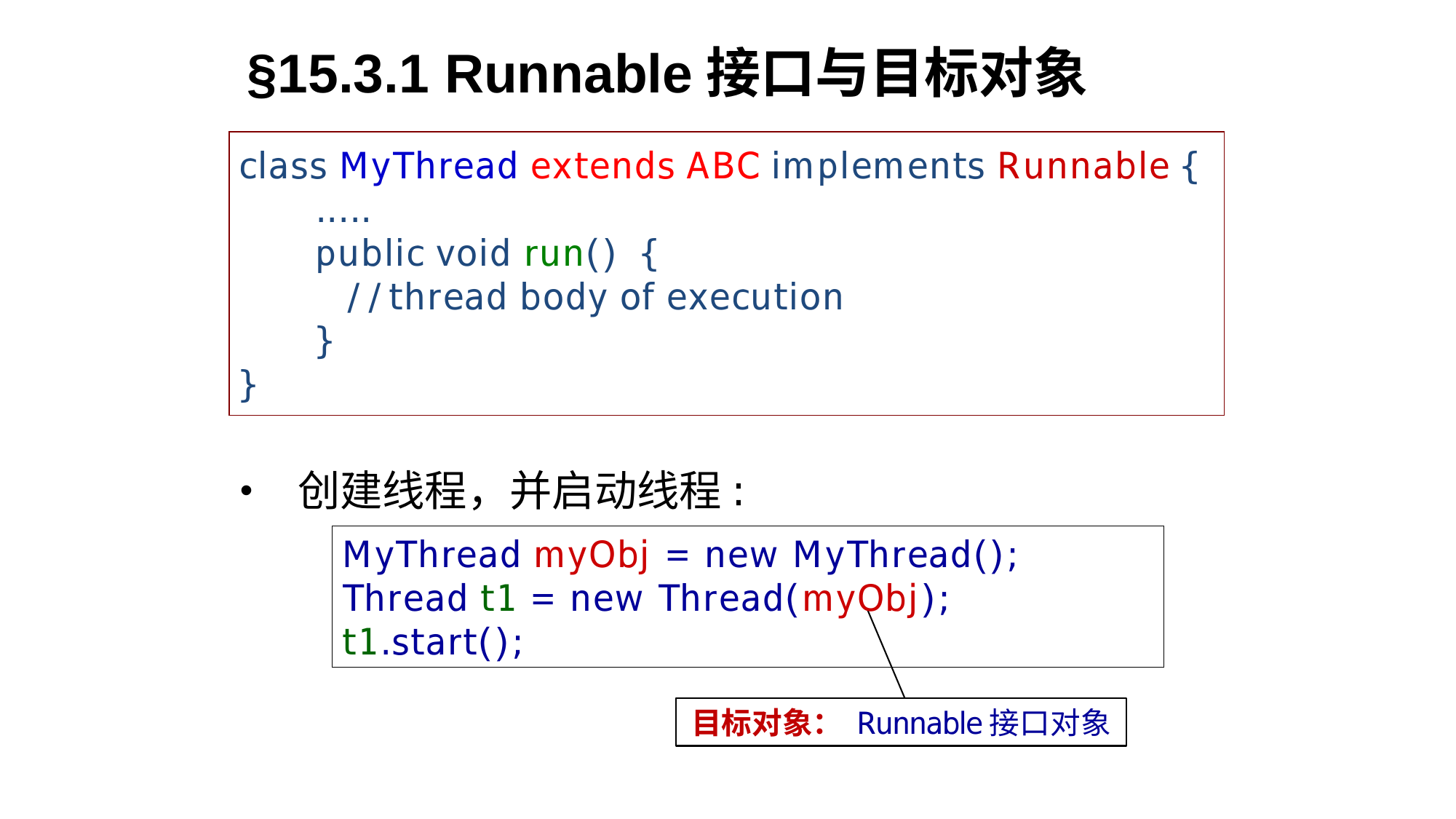

# §15.3.1 Runnable接口与目标对象
class MyThread extends ABC implements Runnable {
  .....
  public void run()  {
     //thread body of execution
  }
}
 创建线程，并启动线程:

MyThread myObj = new MyThread();
Thread t1 = new Thread(myObj);
t1.start();
目标对象： Runnable接口对象
42